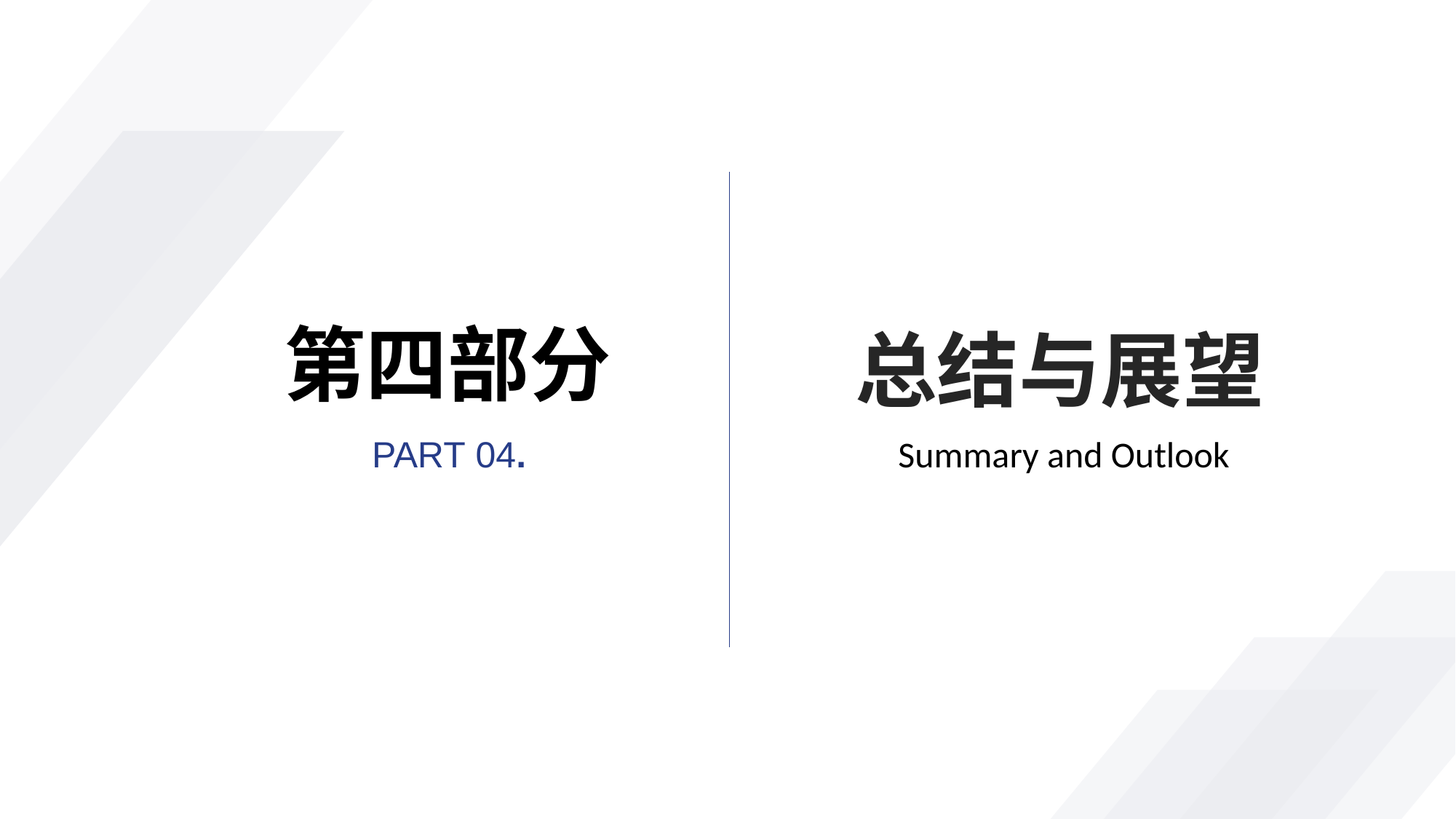

第四部分
总结与展望
PART 04.
Summary and Outlook